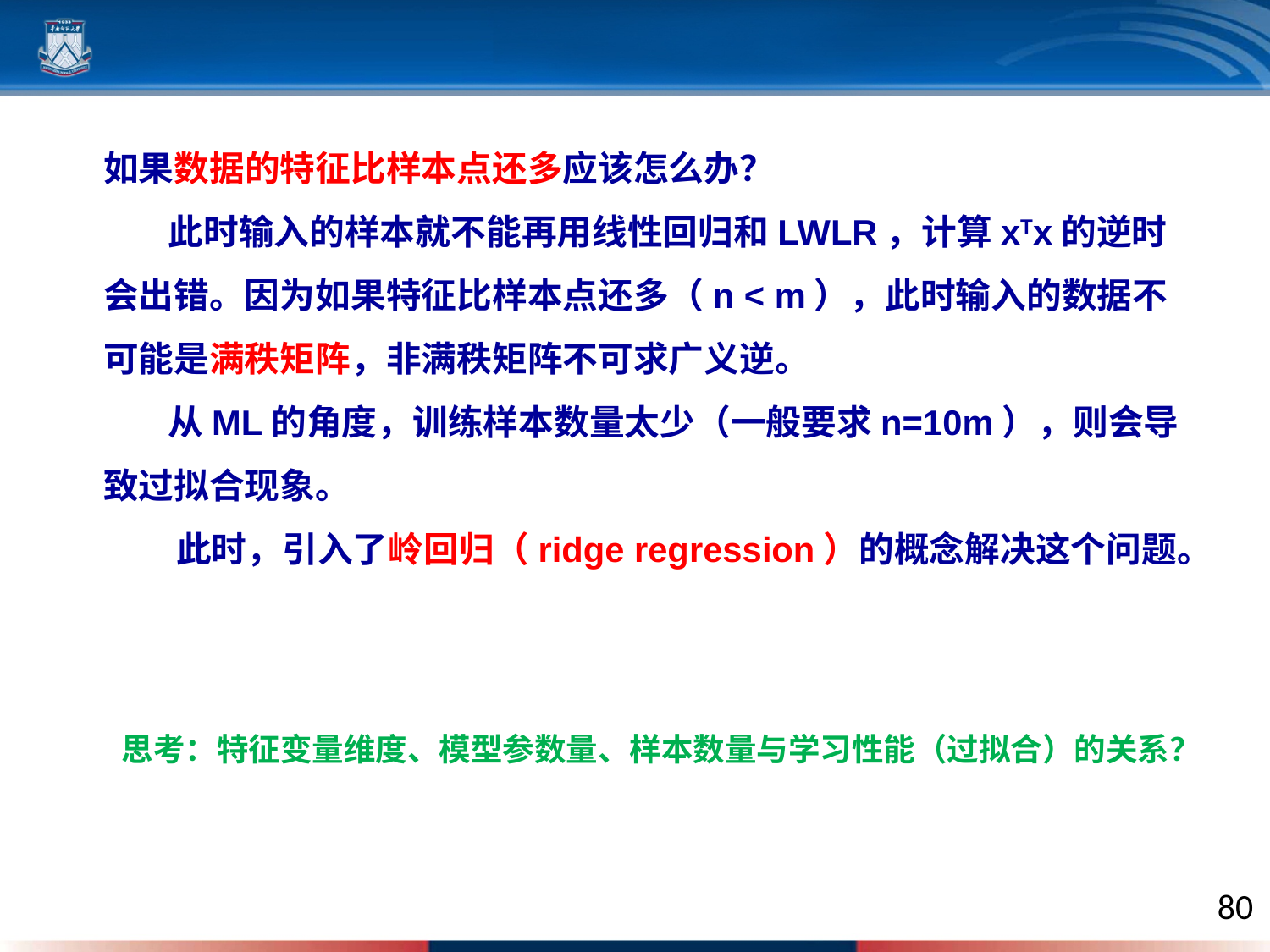

如果数据的特征比样本点还多应该怎么办？
       此时输入的样本就不能再用线性回归和LWLR，计算xTx的逆时会出错。因为如果特征比样本点还多（n < m），此时输入的数据不可能是满秩矩阵，非满秩矩阵不可求广义逆。
       从ML的角度，训练样本数量太少（一般要求n=10m），则会导致过拟合现象。
        此时，引入了岭回归（ridge regression）的概念解决这个问题。
思考：特征变量维度、模型参数量、样本数量与学习性能（过拟合）的关系？